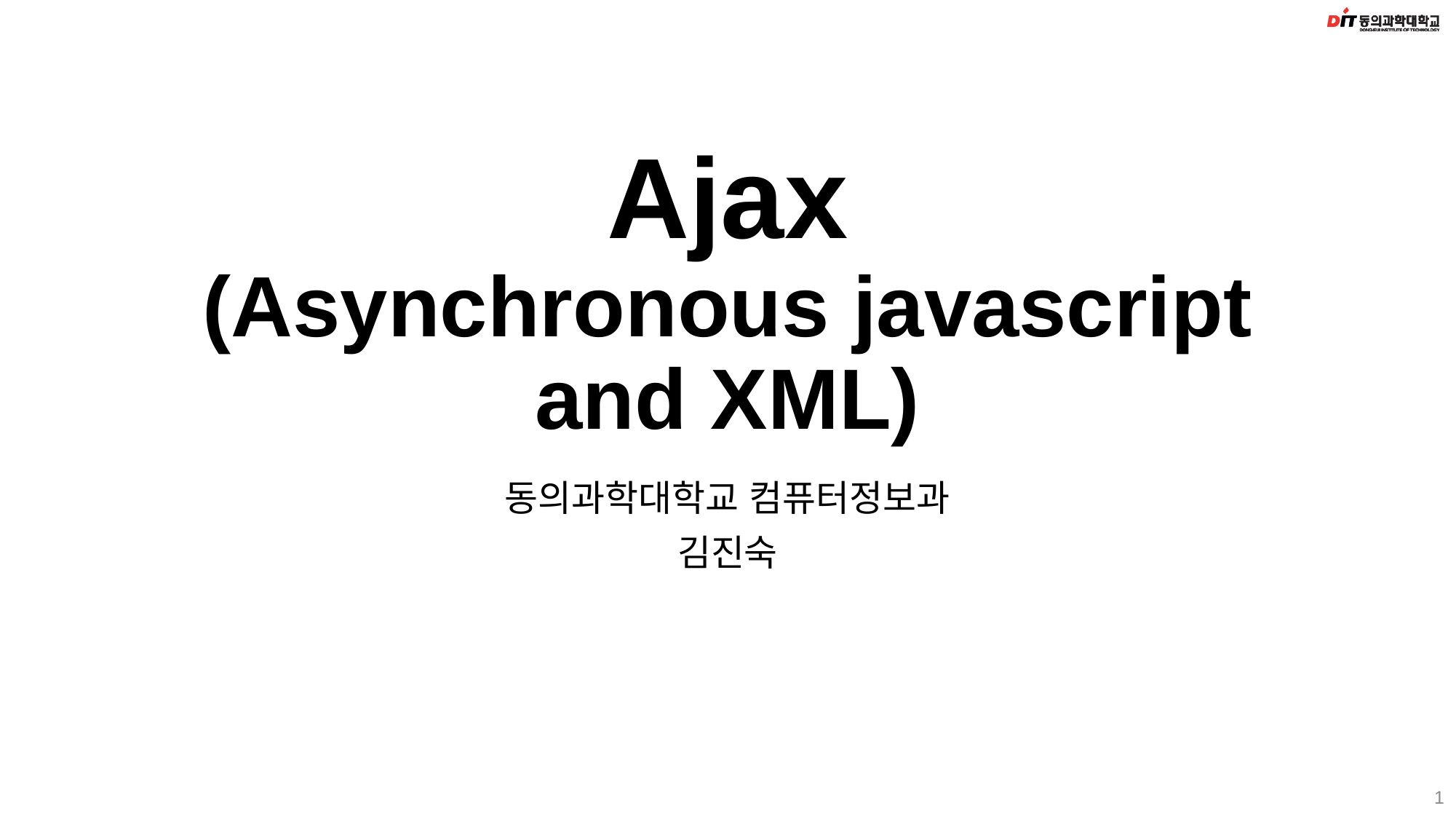

# Ajax (Asynchronous javascript and XML)
동의과학대학교 컴퓨터정보과
김진숙
1